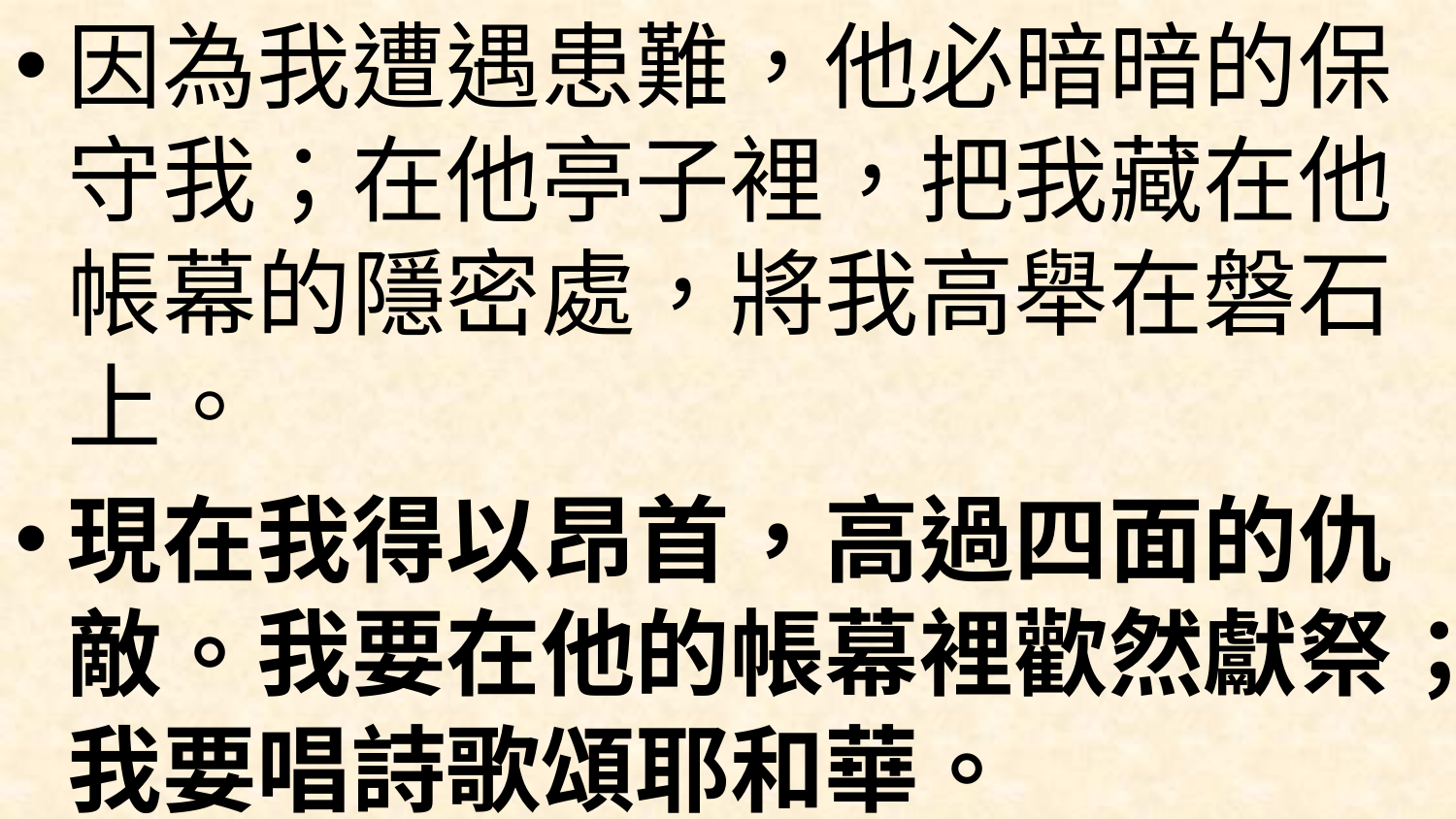

因為我遭遇患難，他必暗暗的保守我；在他亭子裡，把我藏在他帳幕的隱密處，將我高舉在磐石上。
現在我得以昂首，高過四面的仇敵。我要在他的帳幕裡歡然獻祭；我要唱詩歌頌耶和華。